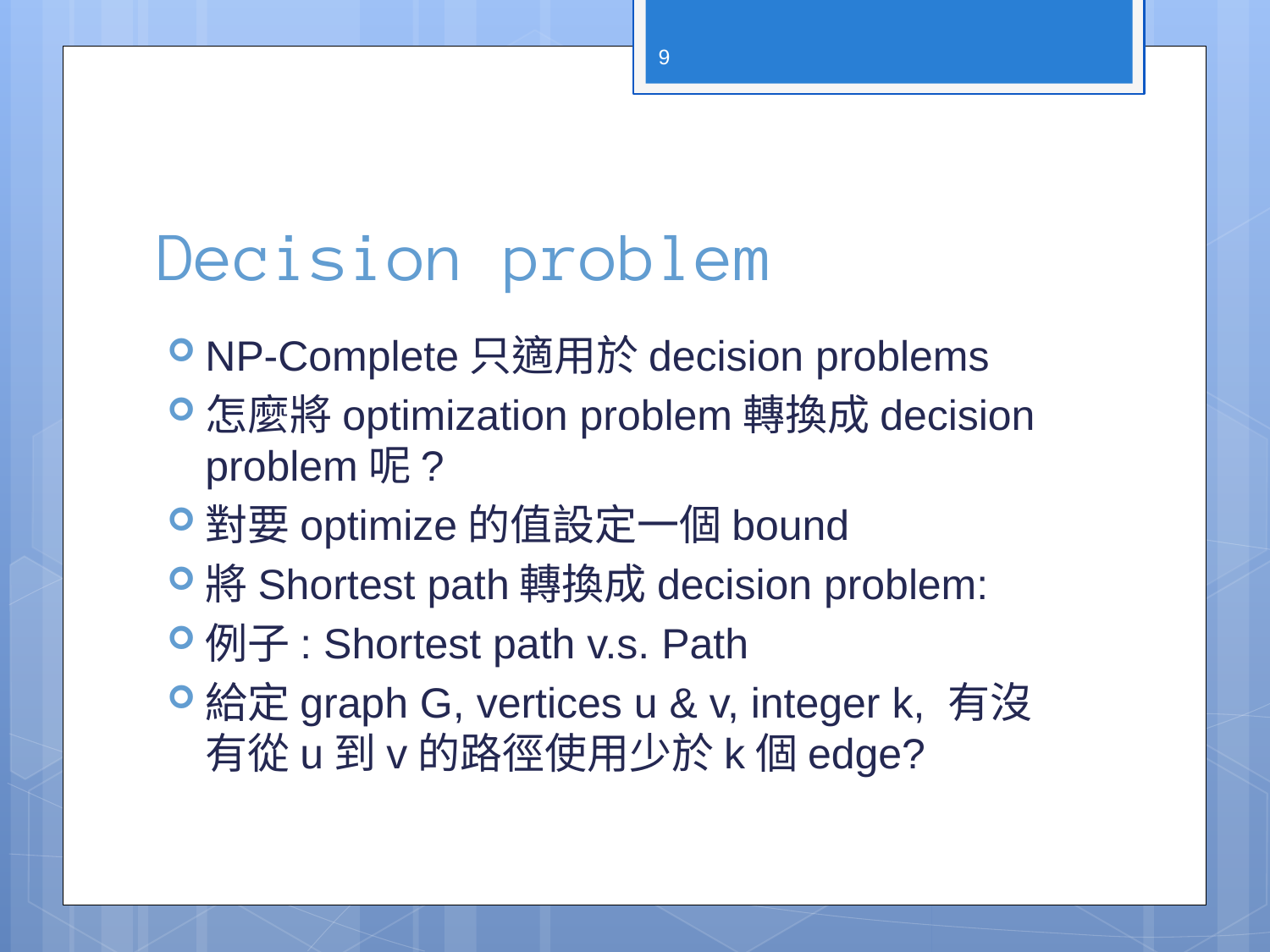

9
# Decision problem
NP-Complete只適用於decision problems
怎麼將optimization problem轉換成decision problem呢?
對要optimize的值設定一個bound
將Shortest path轉換成decision problem:
例子: Shortest path v.s. Path
給定graph G, vertices u & v, integer k, 有沒有從u到v的路徑使用少於k個edge?